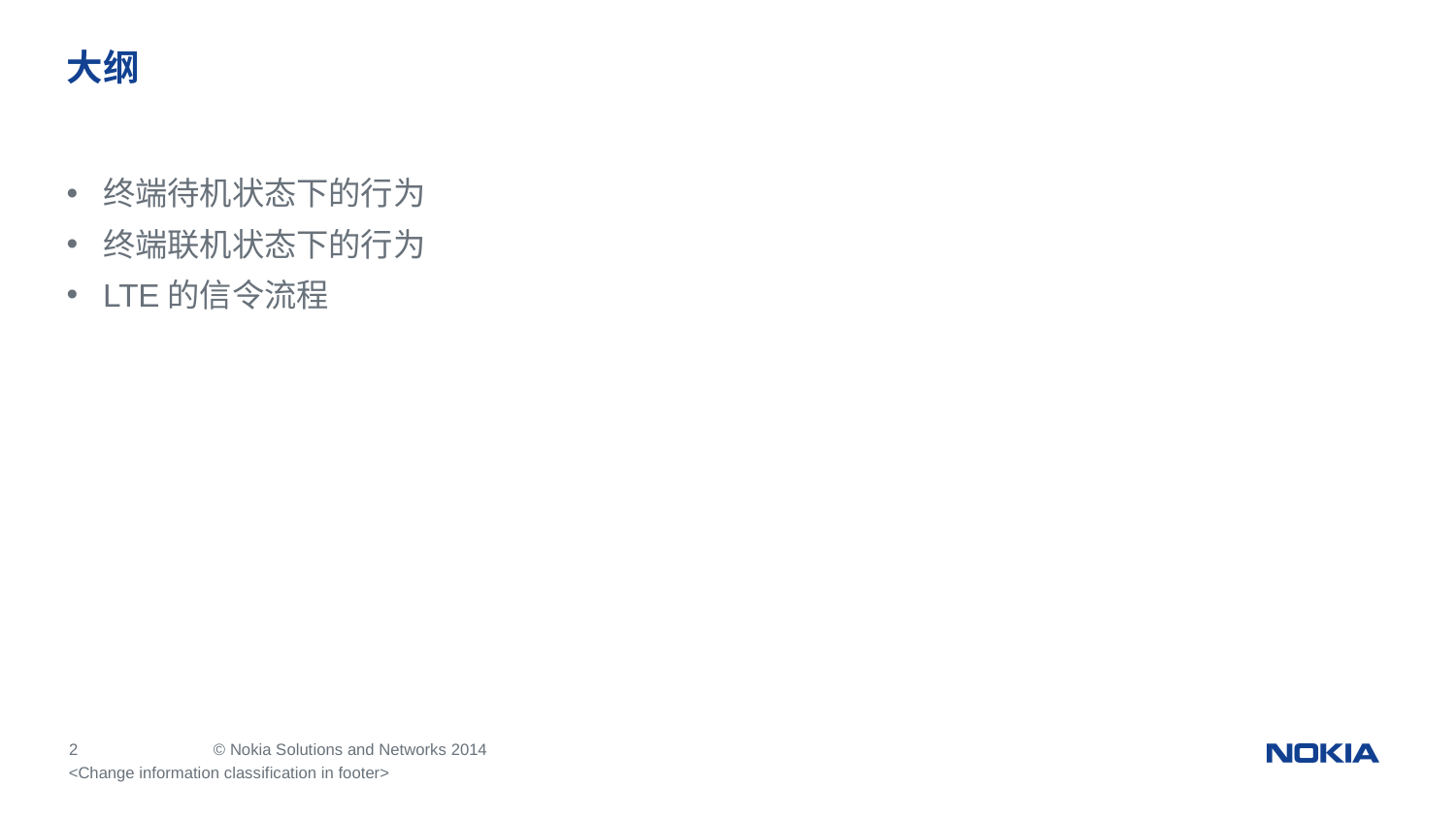

# 大纲

终端待机状态下的行为
终端联机状态下的行为
LTE的信令流程

<Change information classification in footer>